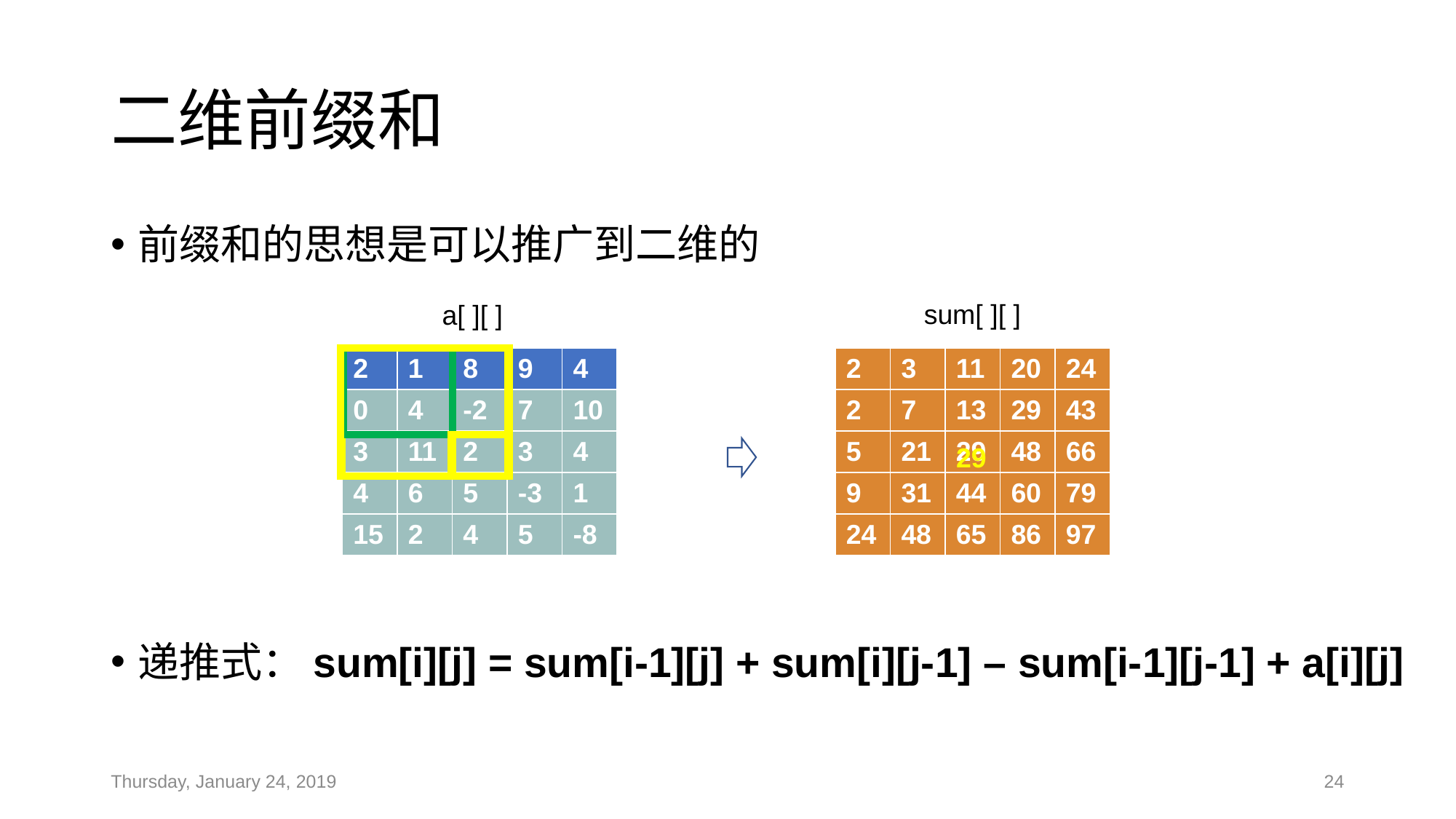

# 二维前缀和
前缀和的思想是可以推广到二维的

递推式：sum[i][j] = sum[i-1][j] + sum[i][j-1] – sum[i-1][j-1] + a[i][j]
sum[ ][ ]
a[ ][ ]

| 2 | 1 | 8 | 9 | 4 |
| --- | --- | --- | --- | --- |
| 0 | 4 | -2 | 7 | 10 |
| 3 | 11 | 2 | 3 | 4 |
| 4 | 6 | 5 | -3 | 1 |
| 15 | 2 | 4 | 5 | -8 |

| 2 | 3 | 11 | 20 | 24 |
| --- | --- | --- | --- | --- |
| 2 | 7 | 13 | 29 | 43 |
| 5 | 21 | 29 | 48 | 66 |
| 9 | 31 | 44 | 60 | 79 |
| 24 | 48 | 65 | 86 | 97 |

29

Thursday, January 24, 2019
24